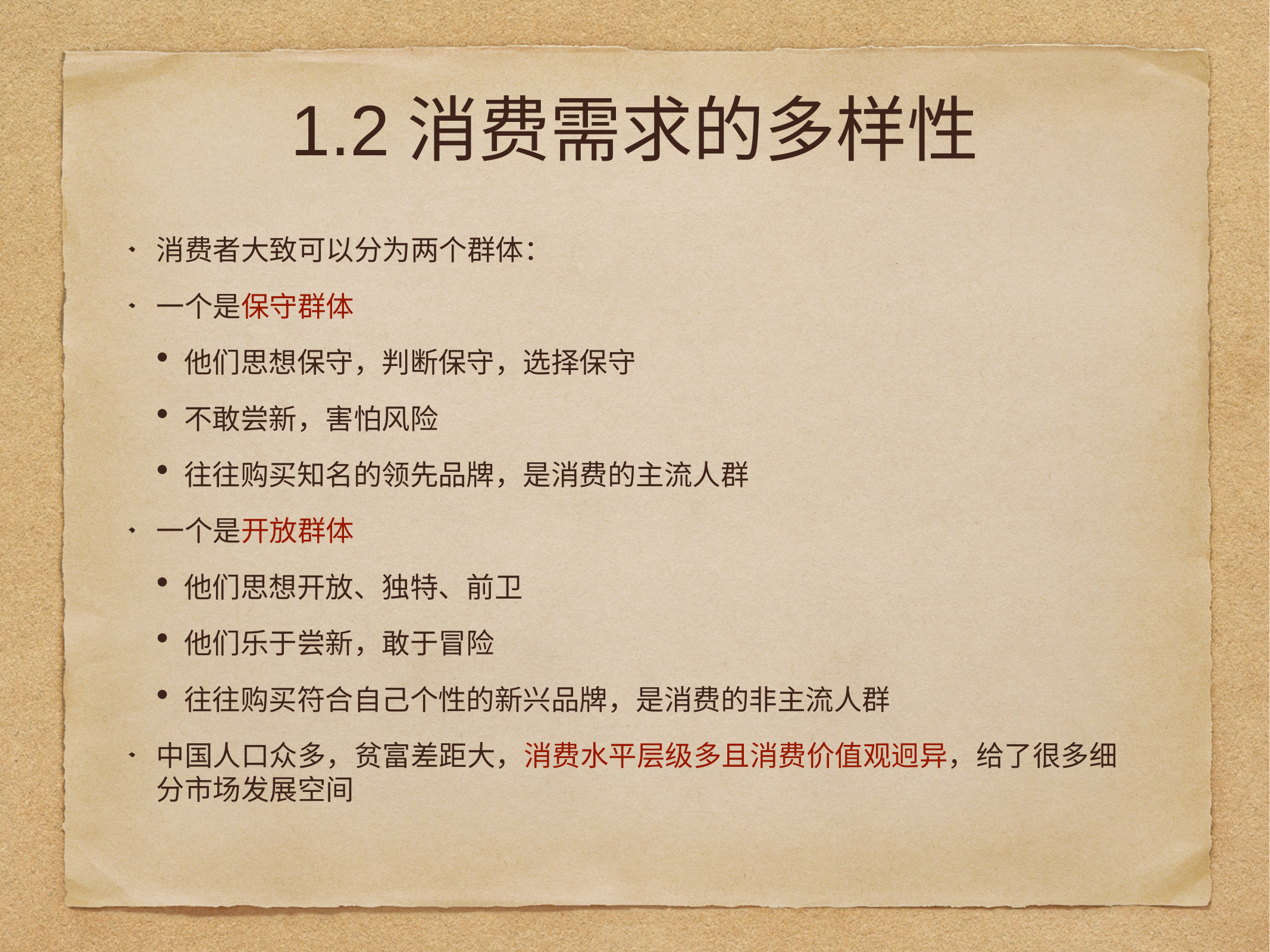

# 1.2消费需求的多样性
消费者大致可以分为两个群体：
一个是保守群体
他们思想保守，判断保守，选择保守
不敢尝新，害怕风险
往往购买知名的领先品牌，是消费的主流人群
一个是开放群体
他们思想开放、独特、前卫
他们乐于尝新，敢于冒险
往往购买符合自己个性的新兴品牌，是消费的非主流人群
中国人口众多，贫富差距大，消费水平层级多且消费价值观迥异，给了很多细分市场发展空间